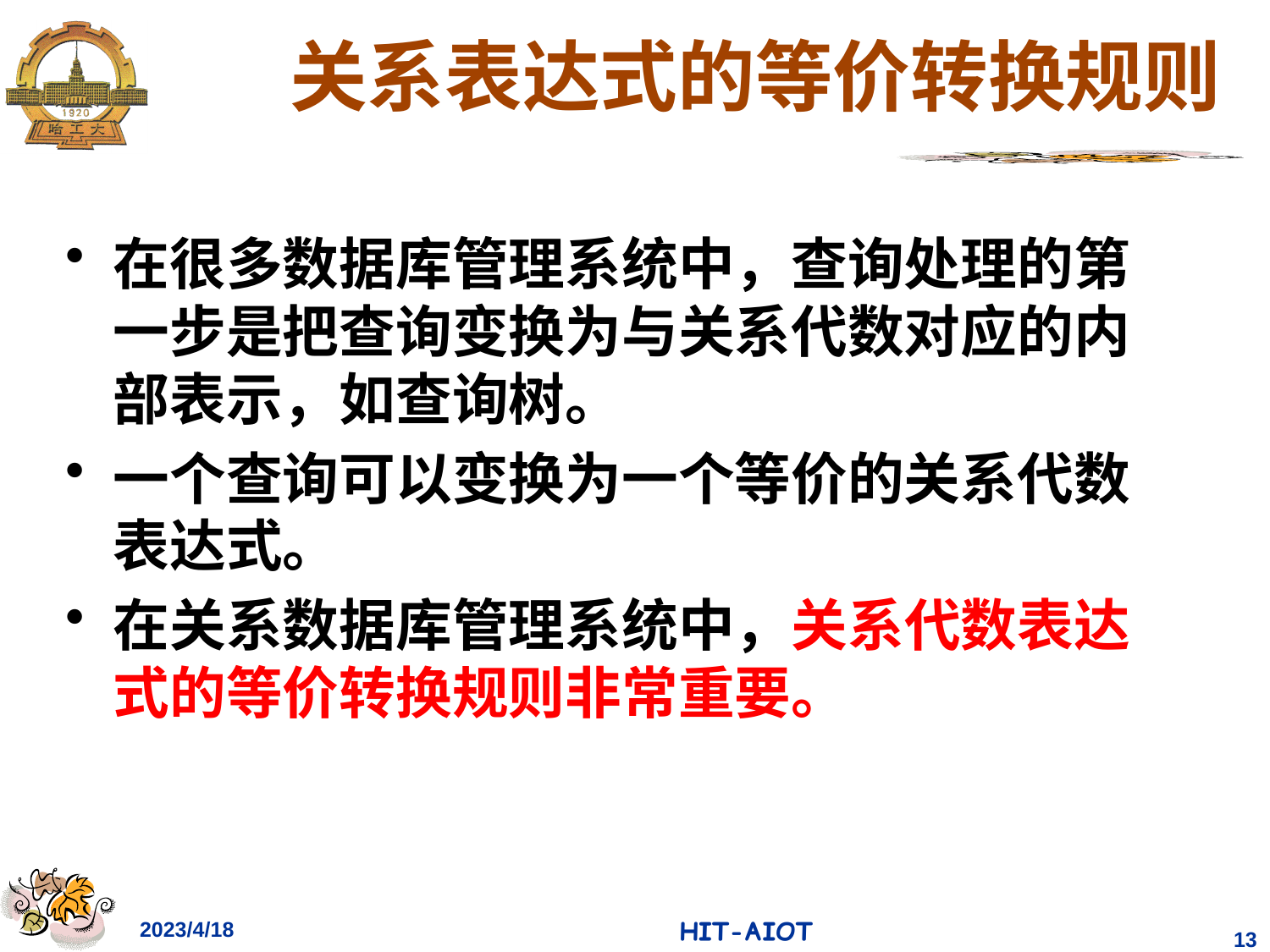

# 关系表达式的等价转换规则
在很多数据库管理系统中，查询处理的第一步是把查询变换为与关系代数对应的内部表示，如查询树。
一个查询可以变换为一个等价的关系代数表达式。
在关系数据库管理系统中，关系代数表达式的等价转换规则非常重要。
2023/4/18
HIT-AIOT
13